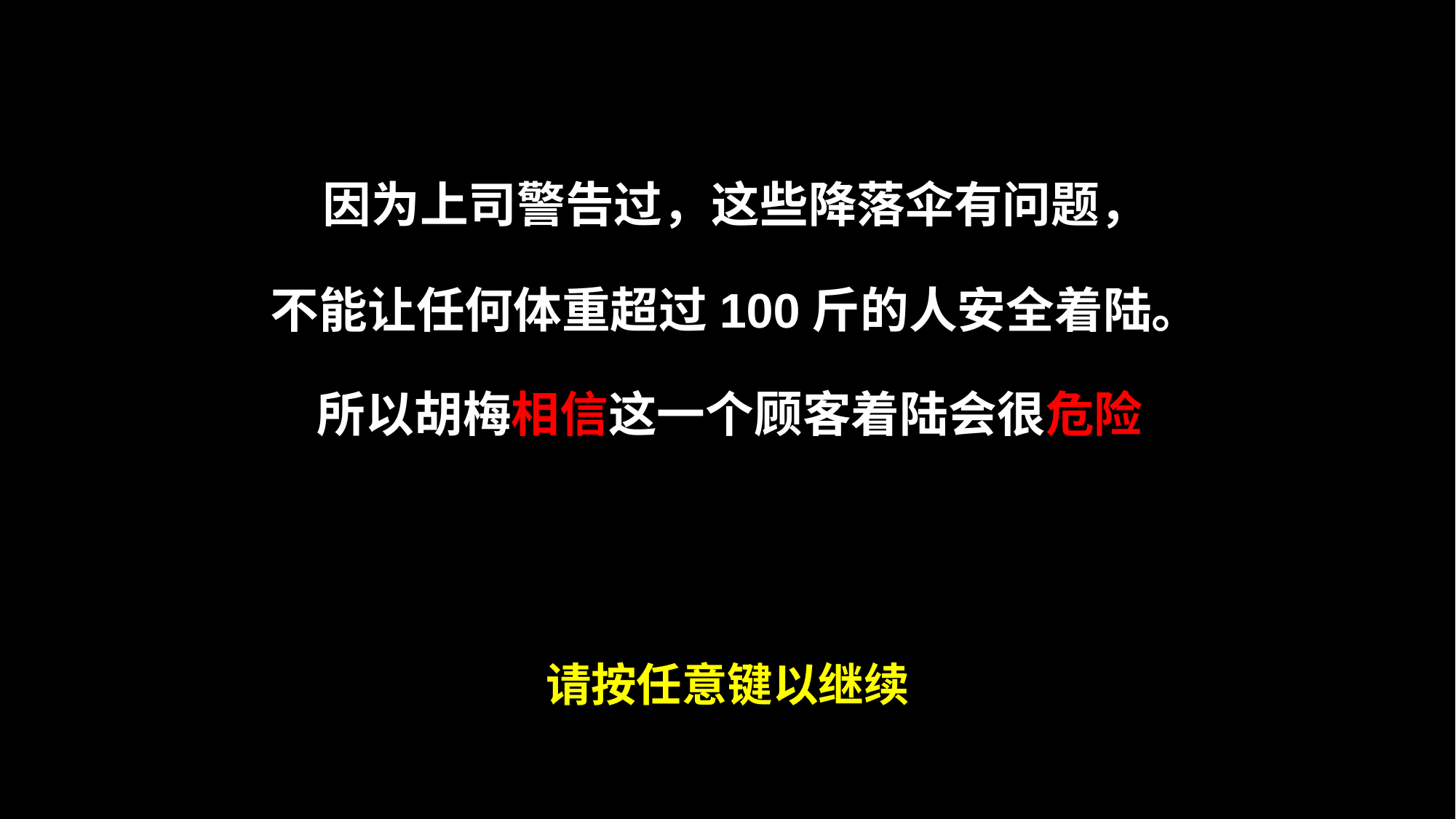

# 因为上司警告过，这些降落伞有问题， 不能让任何体重超过100斤的人安全着陆。 所以胡梅相信这一个顾客着陆会很危险
请按任意键以继续